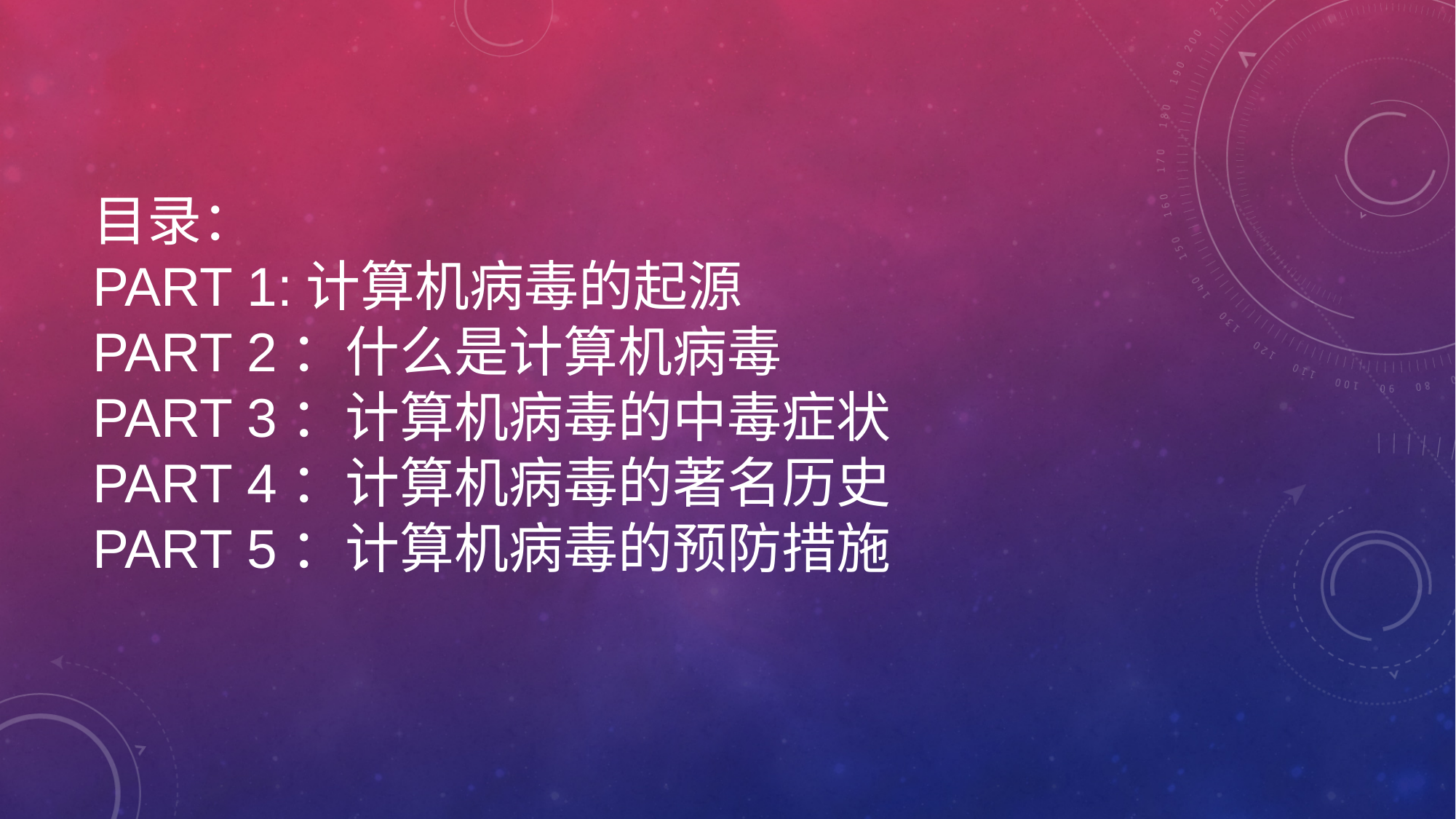

# 目录： part 1:计算机病毒的起源 part 2：什么是计算机病毒 part 3：计算机病毒的中毒症状 part 4：计算机病毒的著名历史 part 5：计算机病毒的预防措施